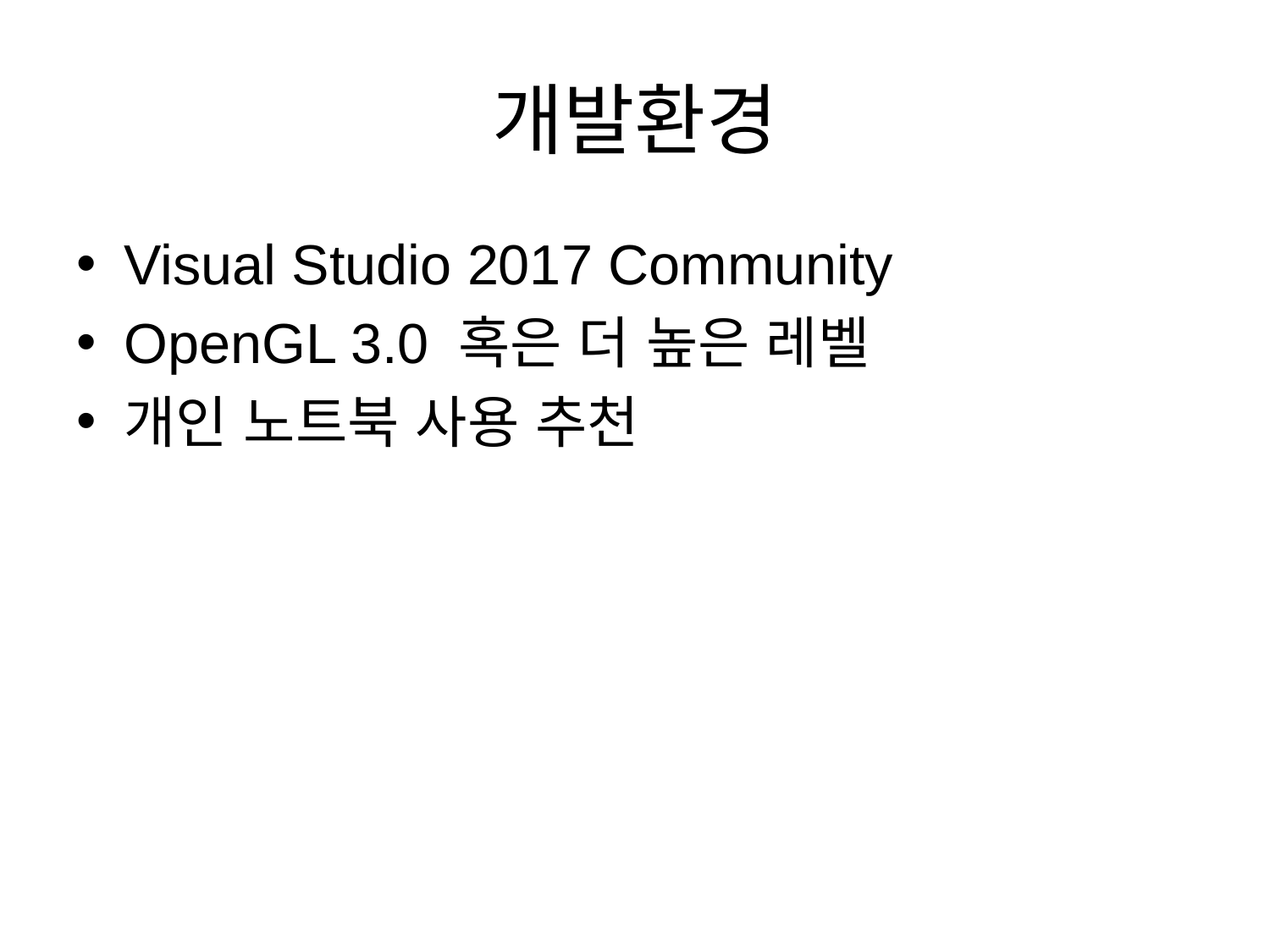

# 개발환경
Visual Studio 2017 Community
OpenGL 3.0 혹은 더 높은 레벨
개인 노트북 사용 추천